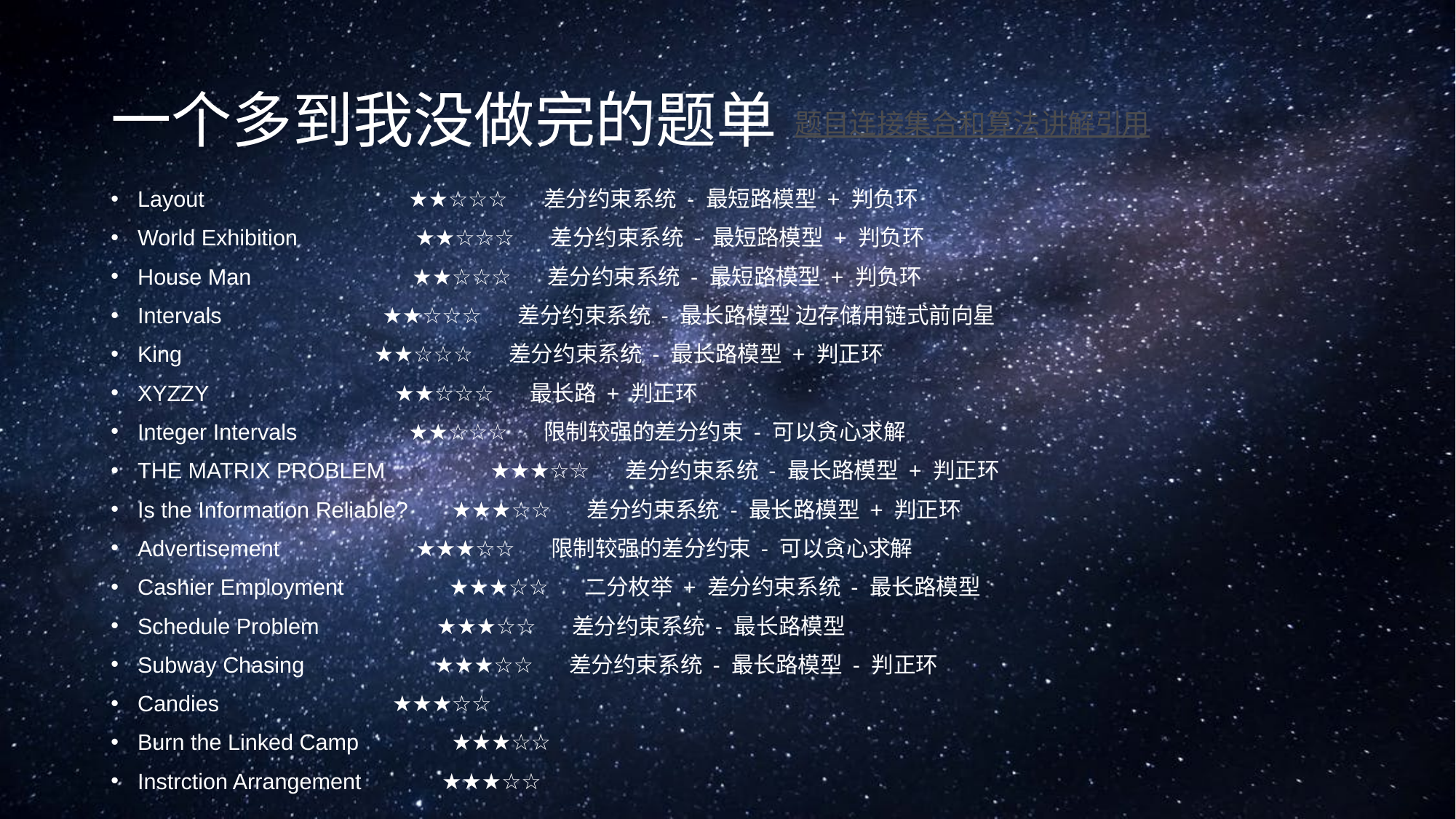

# 一个多到我没做完的题单
题目连接集合和算法讲解引用
Layout                                 ★★☆☆☆     差分约束系统 - 最短路模型 + 判负环
World Exhibition                   ★★☆☆☆     差分约束系统 - 最短路模型 + 判负环
House Man                          ★★☆☆☆     差分约束系统 - 最短路模型 + 判负环
Intervals                          ★★☆☆☆     差分约束系统 - 最长路模型 边存储用链式前向星
King                               ★★☆☆☆     差分约束系统 - 最长路模型 + 判正环
XYZZY                              ★★☆☆☆     最长路 + 判正环
Integer Intervals                  ★★☆☆☆     限制较强的差分约束 - 可以贪心求解
THE MATRIX PROBLEM                 ★★★☆☆     差分约束系统 - 最长路模型 + 判正环
Is the Information Reliable?       ★★★☆☆     差分约束系统 - 最长路模型 + 判正环
Advertisement                      ★★★☆☆     限制较强的差分约束 - 可以贪心求解
Cashier Employment                 ★★★☆☆     二分枚举 + 差分约束系统 - 最长路模型
Schedule Problem                   ★★★☆☆     差分约束系统 - 最长路模型
Subway Chasing                     ★★★☆☆     差分约束系统 - 最长路模型 - 判正环
Candies                            ★★★☆☆
Burn the Linked Camp               ★★★☆☆
Instrction Arrangement             ★★★☆☆